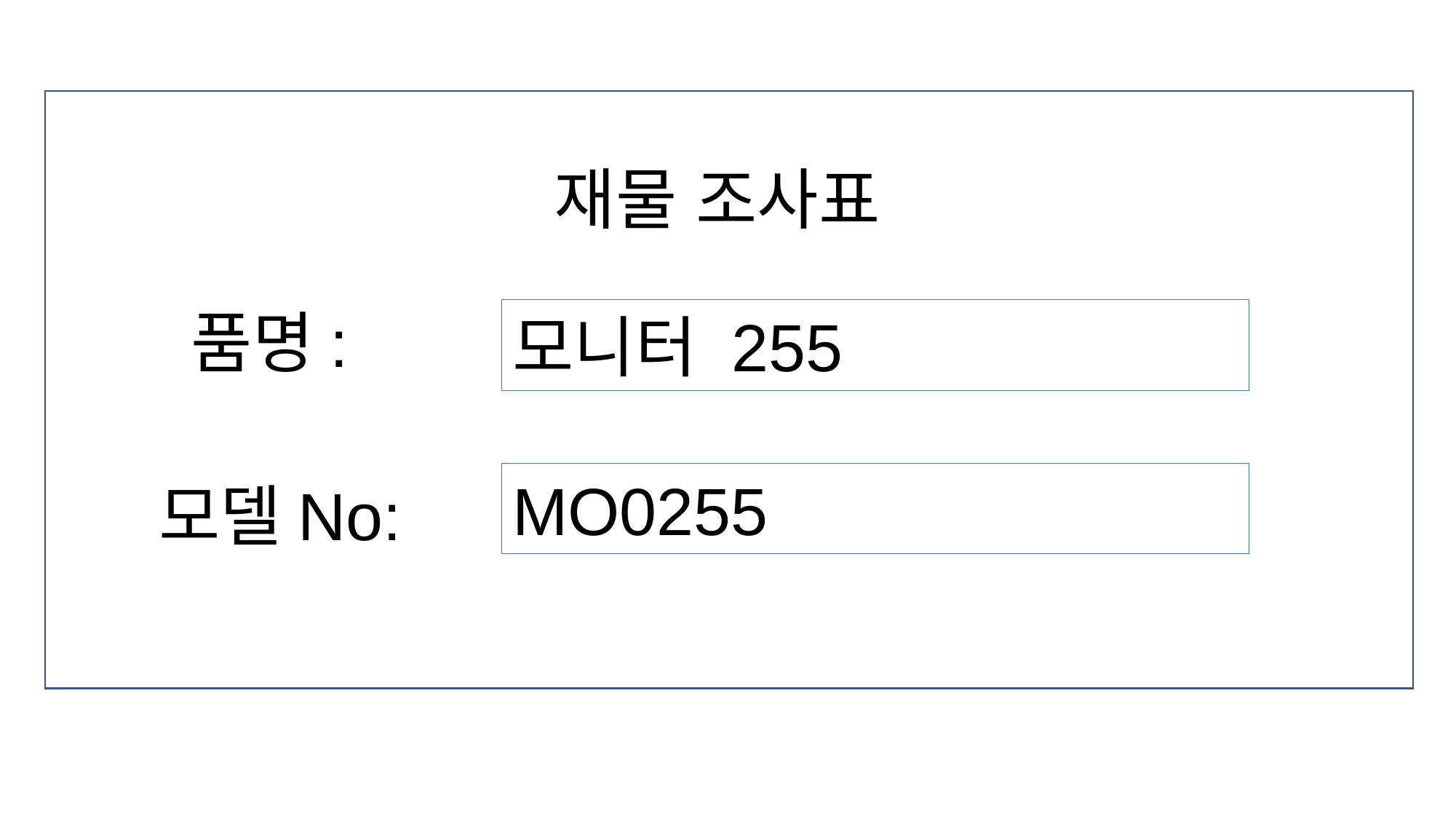

재물 조사표
품명:
모니터 255
MO0255
모델No: